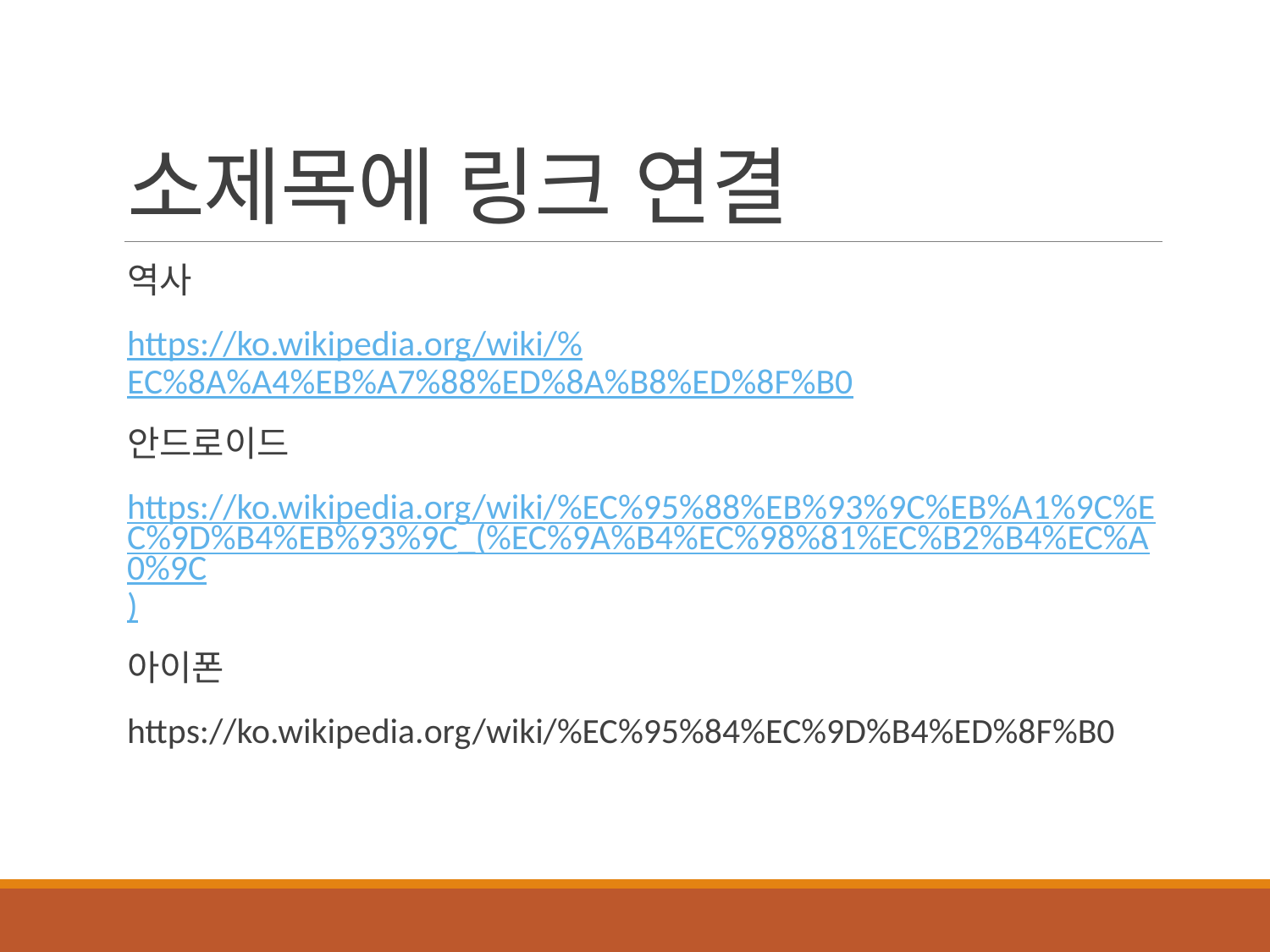

# 소제목에 링크 연결
역사
https://ko.wikipedia.org/wiki/%EC%8A%A4%EB%A7%88%ED%8A%B8%ED%8F%B0
안드로이드
https://ko.wikipedia.org/wiki/%EC%95%88%EB%93%9C%EB%A1%9C%EC%9D%B4%EB%93%9C_(%EC%9A%B4%EC%98%81%EC%B2%B4%EC%A0%9C)
아이폰
https://ko.wikipedia.org/wiki/%EC%95%84%EC%9D%B4%ED%8F%B0